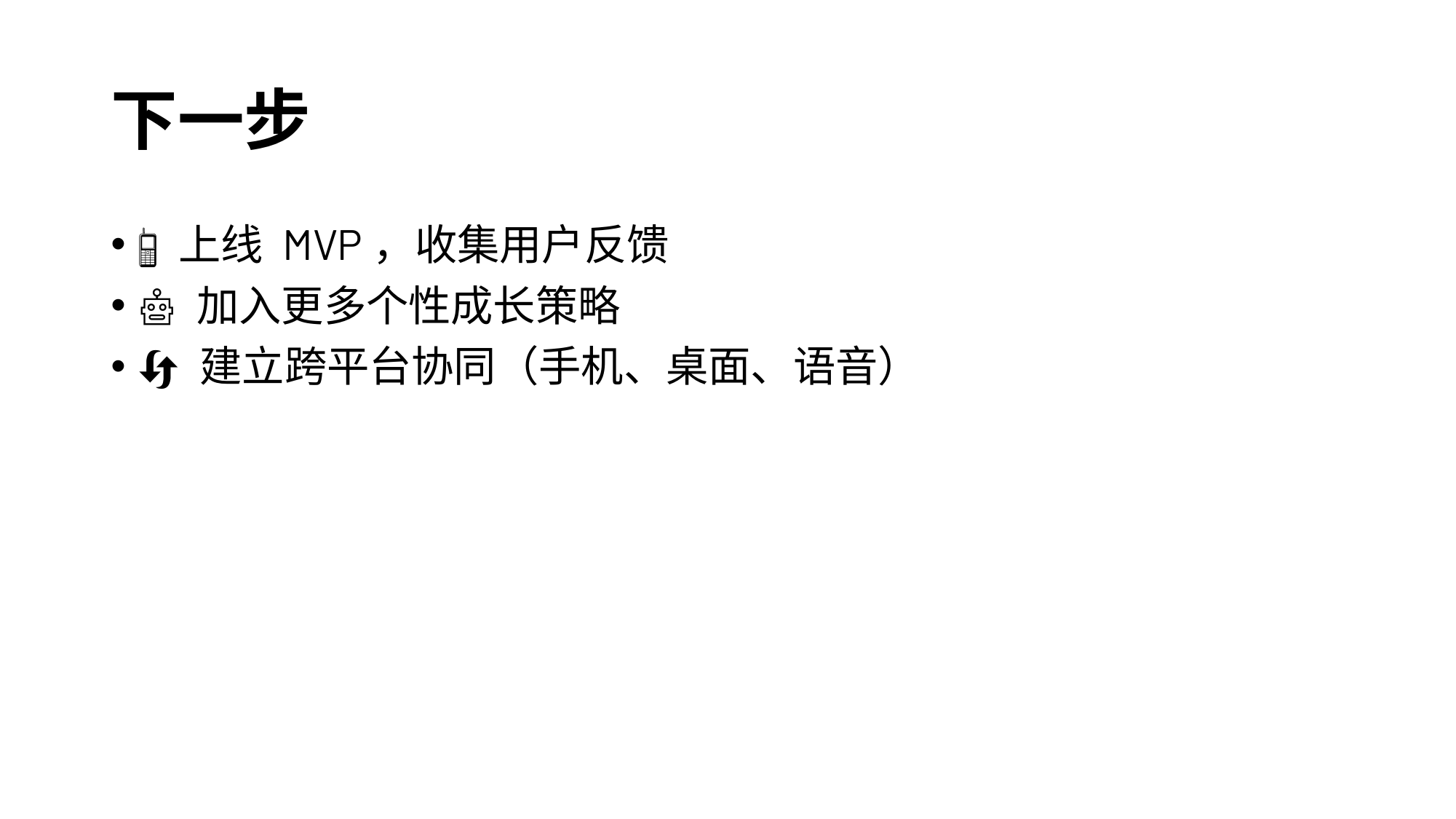

# 下一步
📱 上线 MVP，收集用户反馈
🤖 加入更多个性成长策略
🔄 建立跨平台协同（手机、桌面、语音）